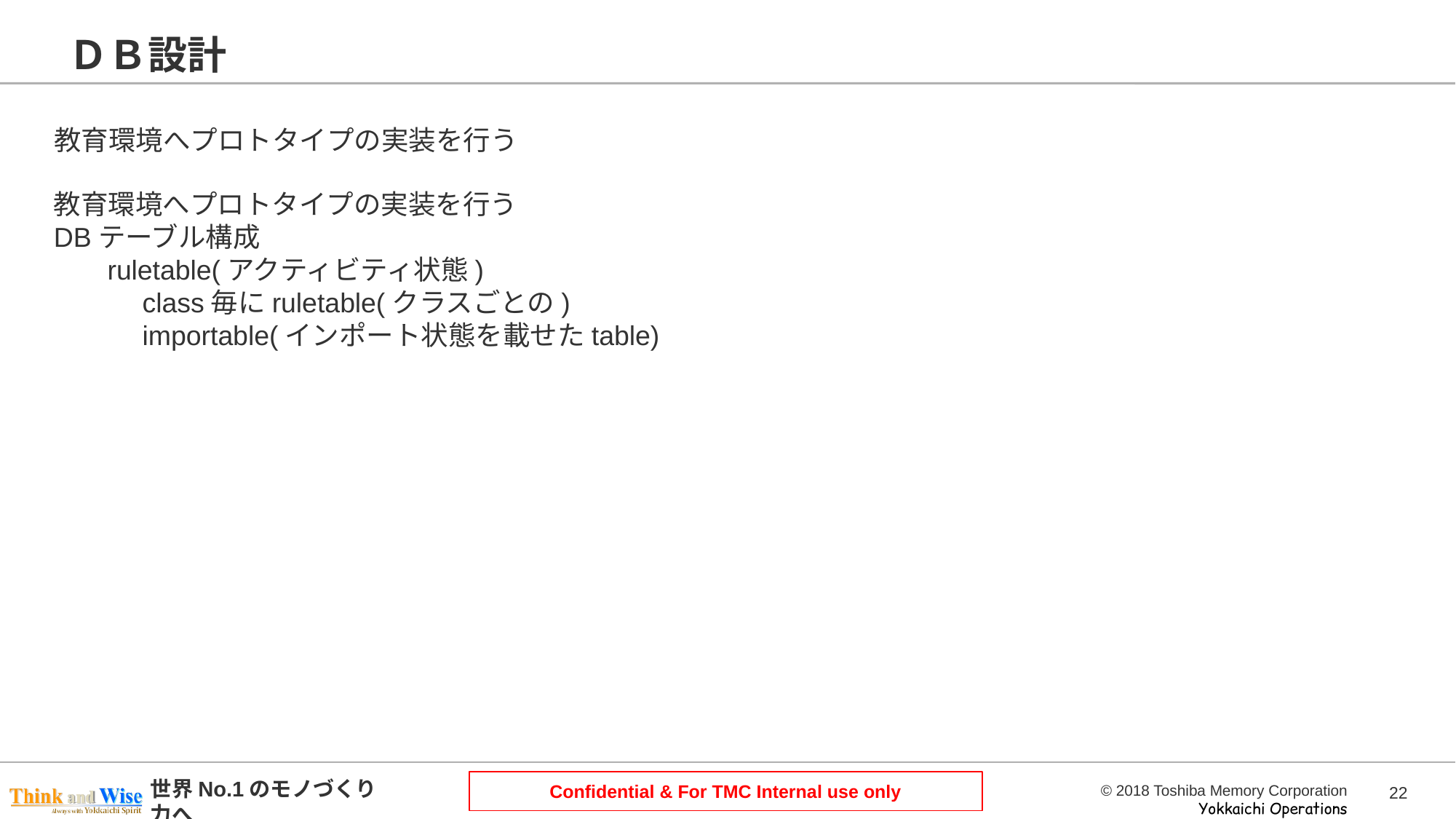

# ＤＢ設計
教育環境へプロトタイプの実装を行う
教育環境へプロトタイプの実装を行う
DBテーブル構成
       ruletable(アクティビティ状態)
　　　class毎にruletable(クラスごとの)
　　　importable(インポート状態を載せたtable)
22